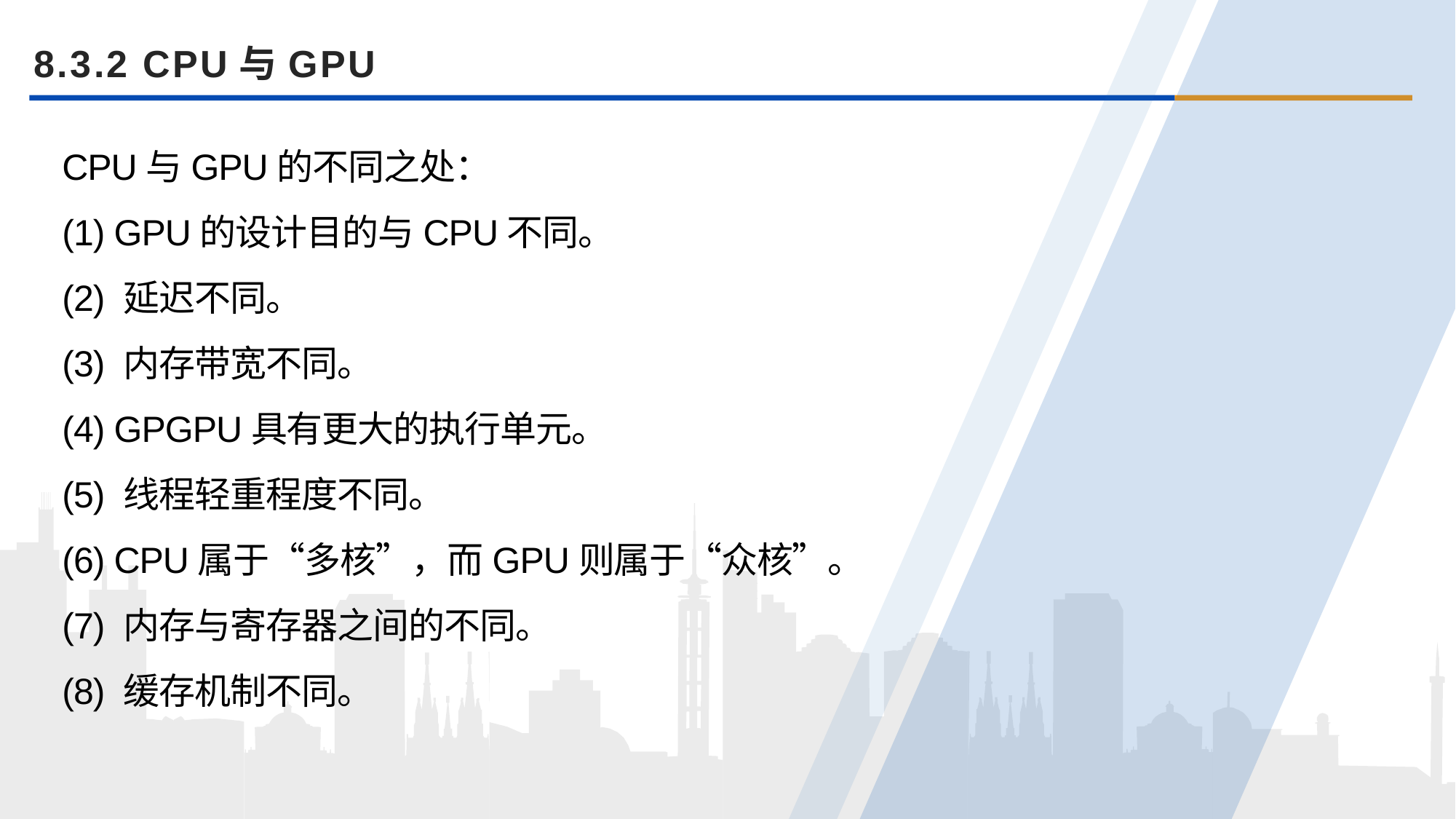

8.3.2 CPU与GPU
CPU与GPU的不同之处：
(1) GPU的设计目的与CPU不同。
(2) 延迟不同。
(3) 内存带宽不同。
(4) GPGPU具有更大的执行单元。
(5) 线程轻重程度不同。
(6) CPU属于“多核”，而GPU则属于“众核”。
(7) 内存与寄存器之间的不同。
(8) 缓存机制不同。